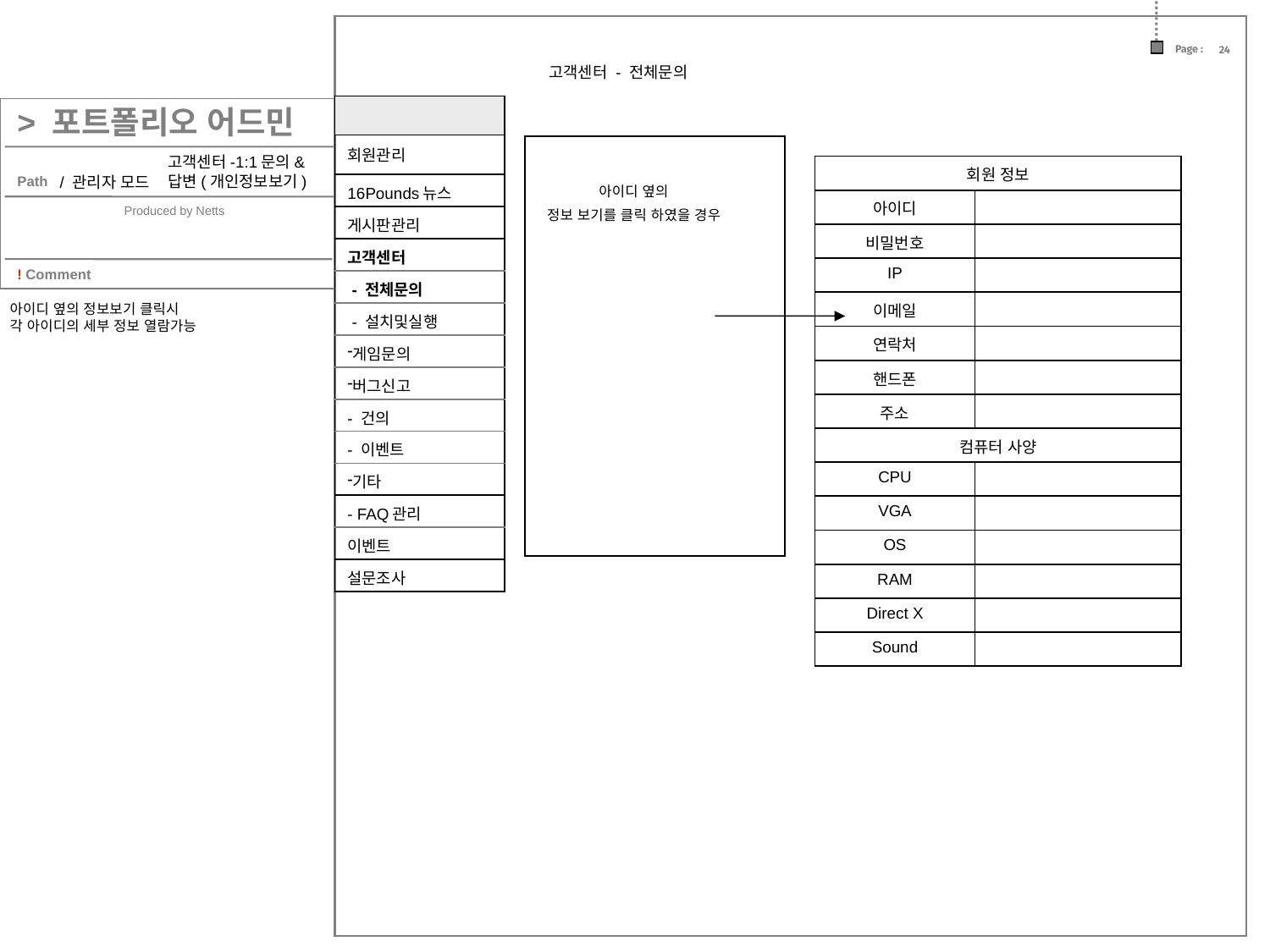

고객센터 - 전체문의
|  |
| --- |
| 회원관리 |
| 16Pounds뉴스 |
| 게시판관리 |
| 고객센터 |
| - 전체문의 |
| - 설치및실행 |
| 게임문의 |
| 버그신고 |
| - 건의 |
| - 이벤트 |
| 기타 |
| - FAQ관리 |
| 이벤트 |
| 설문조사 |

# 고객센터-1:1문의&답변(개인정보보기)
| 회원 정보 |  |
| --- | --- |
| 아이디 |  |
| 비밀번호 |  |
| IP |  |
| 이메일 |  |
| 연락처 |  |
| 핸드폰 |  |
| 주소 |  |
| 컴퓨터 사양 |  |
| CPU |  |
| VGA |  |
| OS |  |
| RAM |  |
| Direct X |  |
| Sound |  |
/ 관리자 모드
아이디 옆의
정보 보기를 클릭 하였을 경우
아이디 옆의 정보보기 클릭시
각 아이디의 세부 정보 열람가능